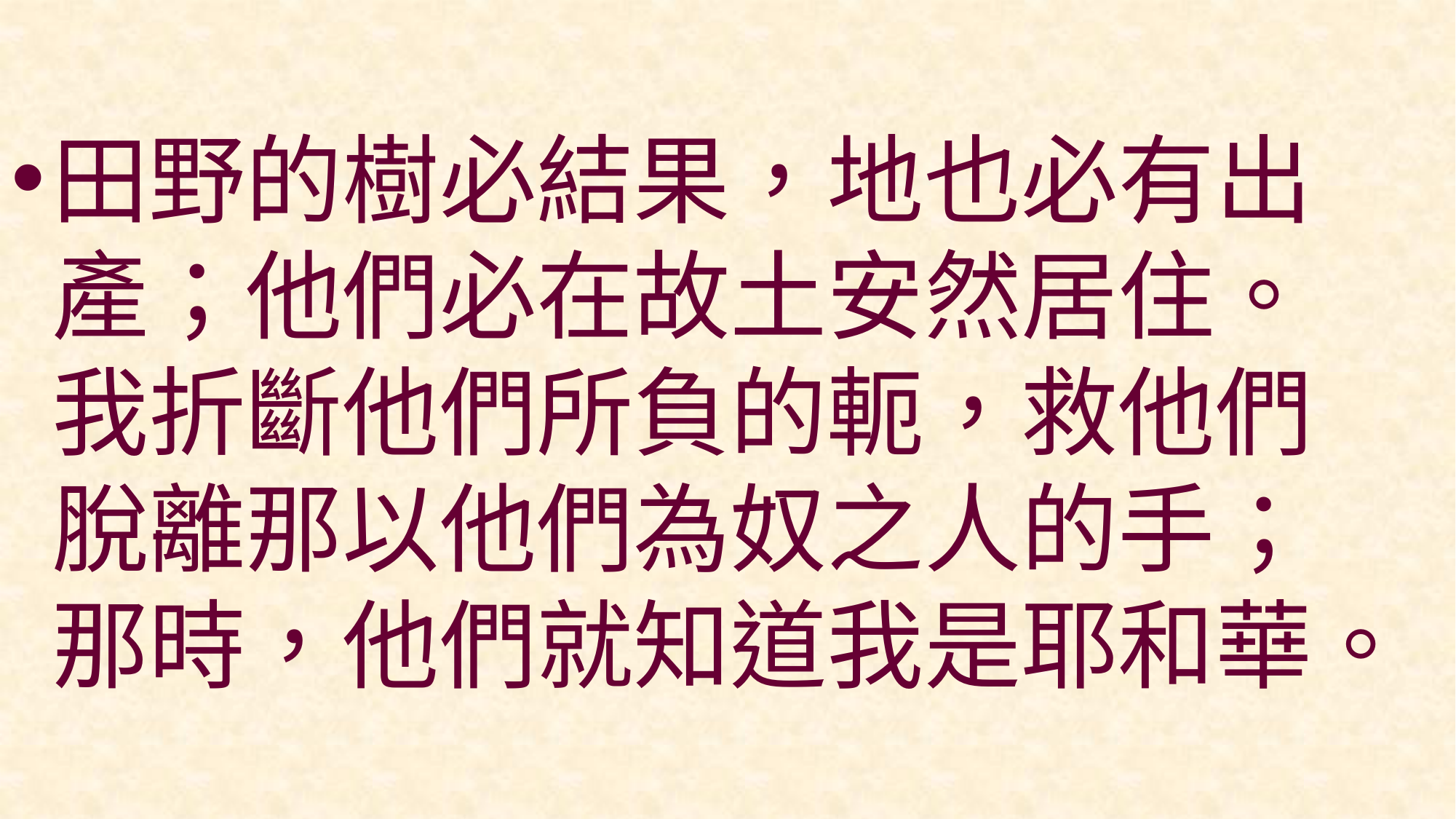

田野的樹必結果，地也必有出產；他們必在故土安然居住。我折斷他們所負的軛，救他們脫離那以他們為奴之人的手；那時，他們就知道我是耶和華。